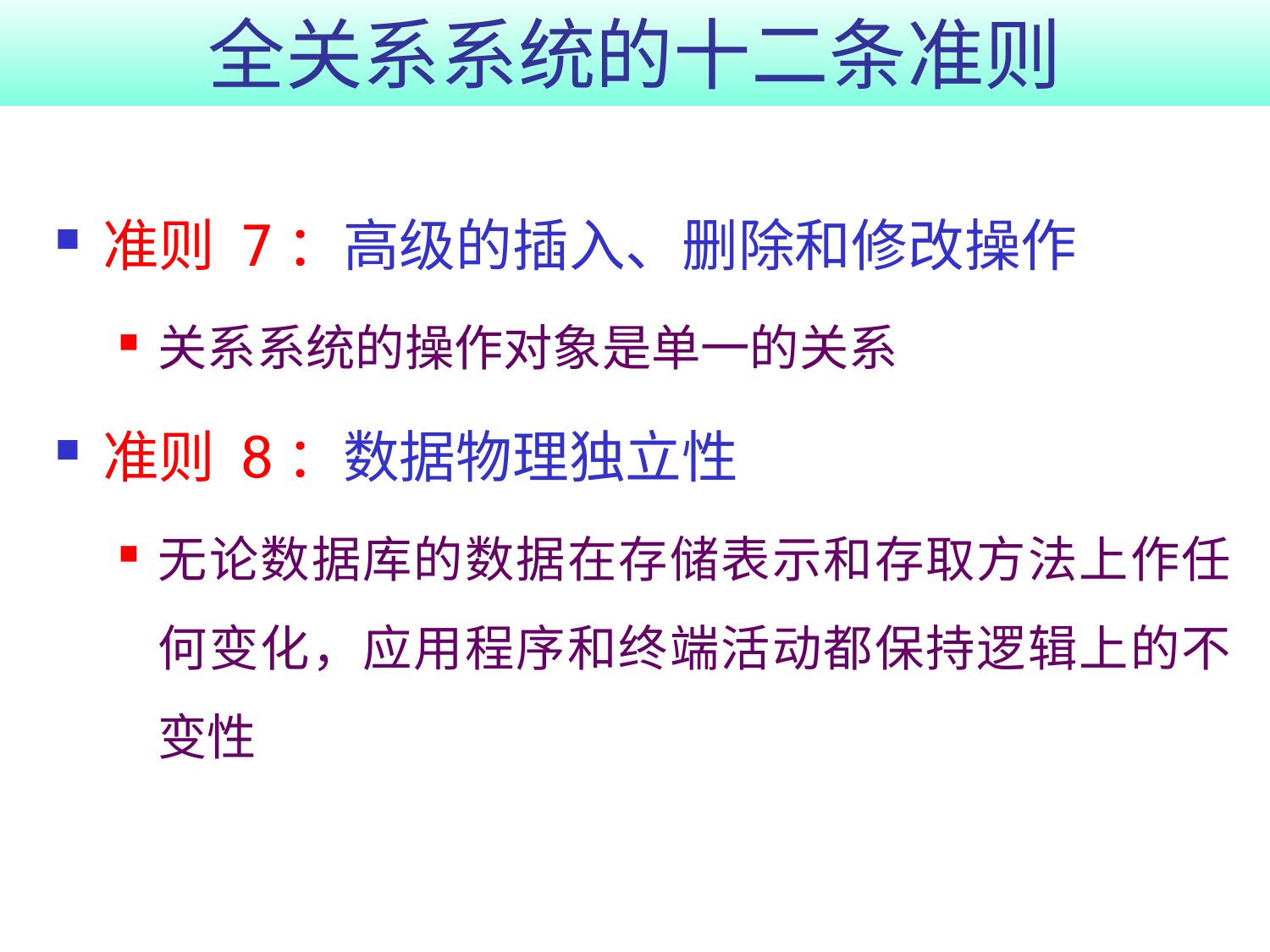

# 全关系系统的十二条准则
准则 7：高级的插入、删除和修改操作
关系系统的操作对象是单一的关系
准则 8：数据物理独立性
无论数据库的数据在存储表示和存取方法上作任何变化，应用程序和终端活动都保持逻辑上的不变性